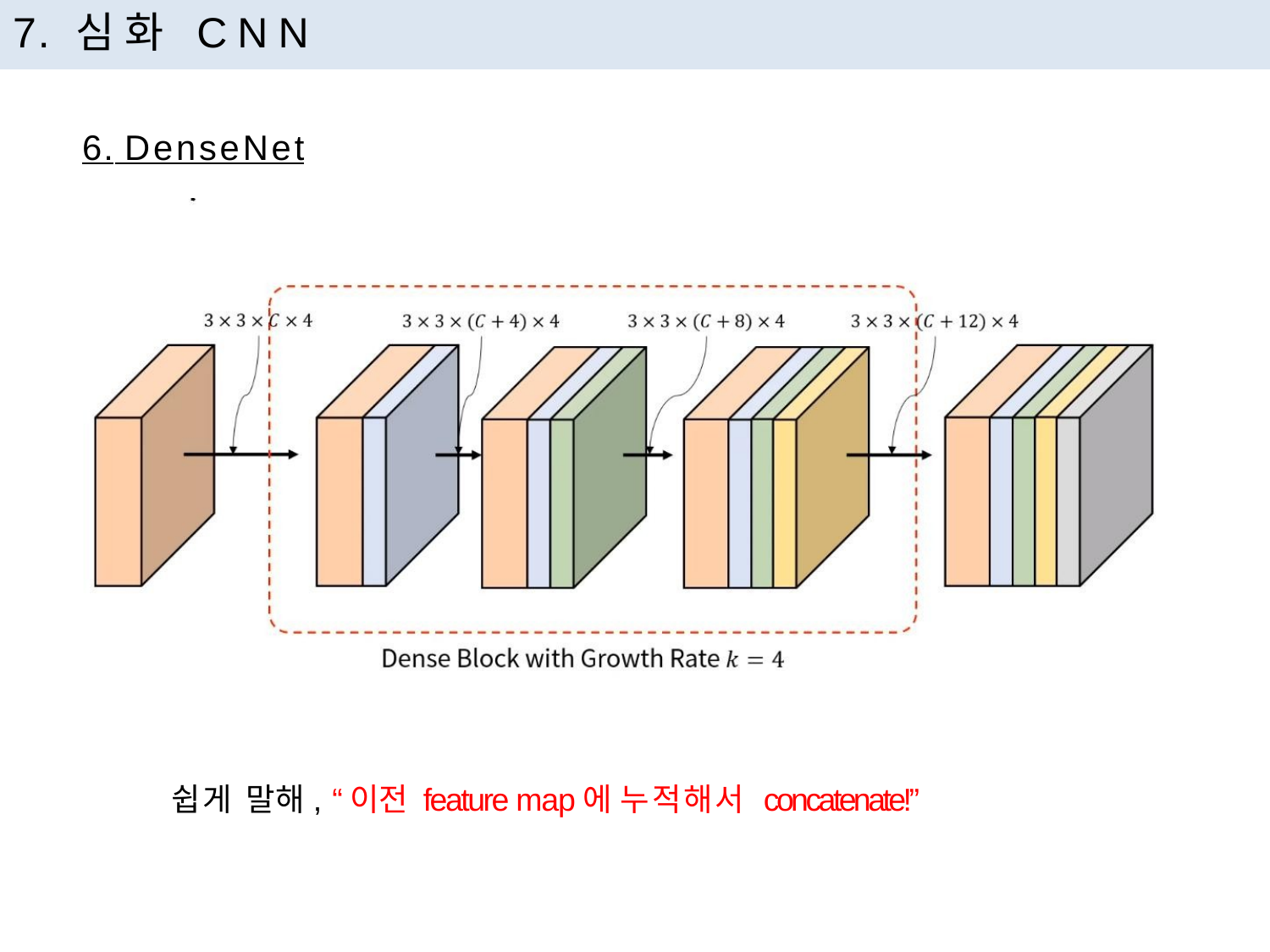

# 7. 심화 CNN
6. DenseNet

쉽게 말해, “이전 feature map에 누적해서 concatenate!”